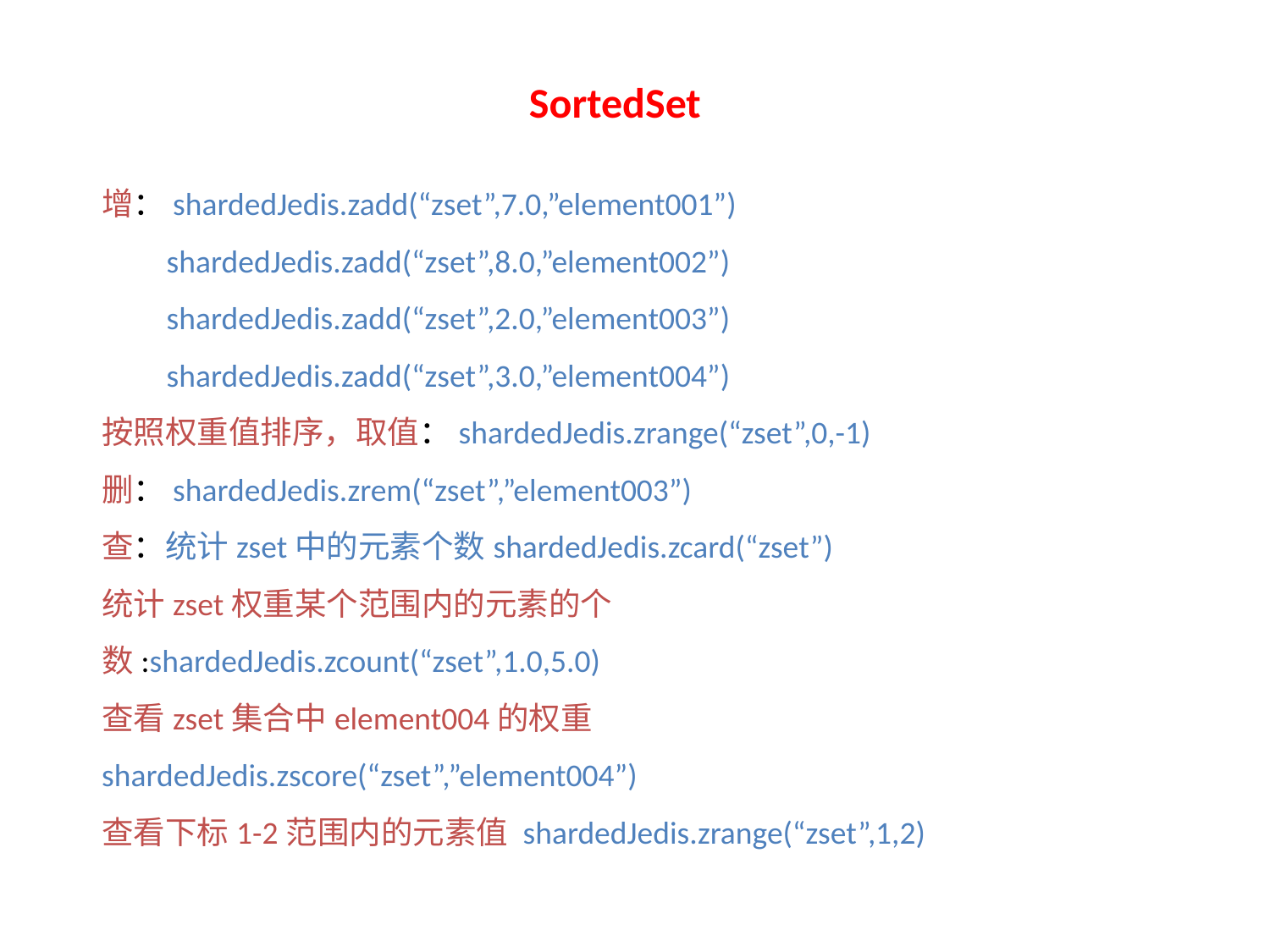

SortedSet
增：shardedJedis.zadd(“zset”,7.0,”element001”)
         shardedJedis.zadd(“zset”,8.0,”element002”)
         shardedJedis.zadd(“zset”,2.0,”element003”)
         shardedJedis.zadd(“zset”,3.0,”element004”)
按照权重值排序，取值：shardedJedis.zrange(“zset”,0,-1)
删：shardedJedis.zrem(“zset”,”element003”)
查：统计zset中的元素个数shardedJedis.zcard(“zset”)
统计zset权重某个范围内的元素的个数:shardedJedis.zcount(“zset”,1.0,5.0)
查看zset集合中element004的权重 shardedJedis.zscore(“zset”,”element004”)
查看下标1-2范围内的元素值 shardedJedis.zrange(“zset”,1,2)